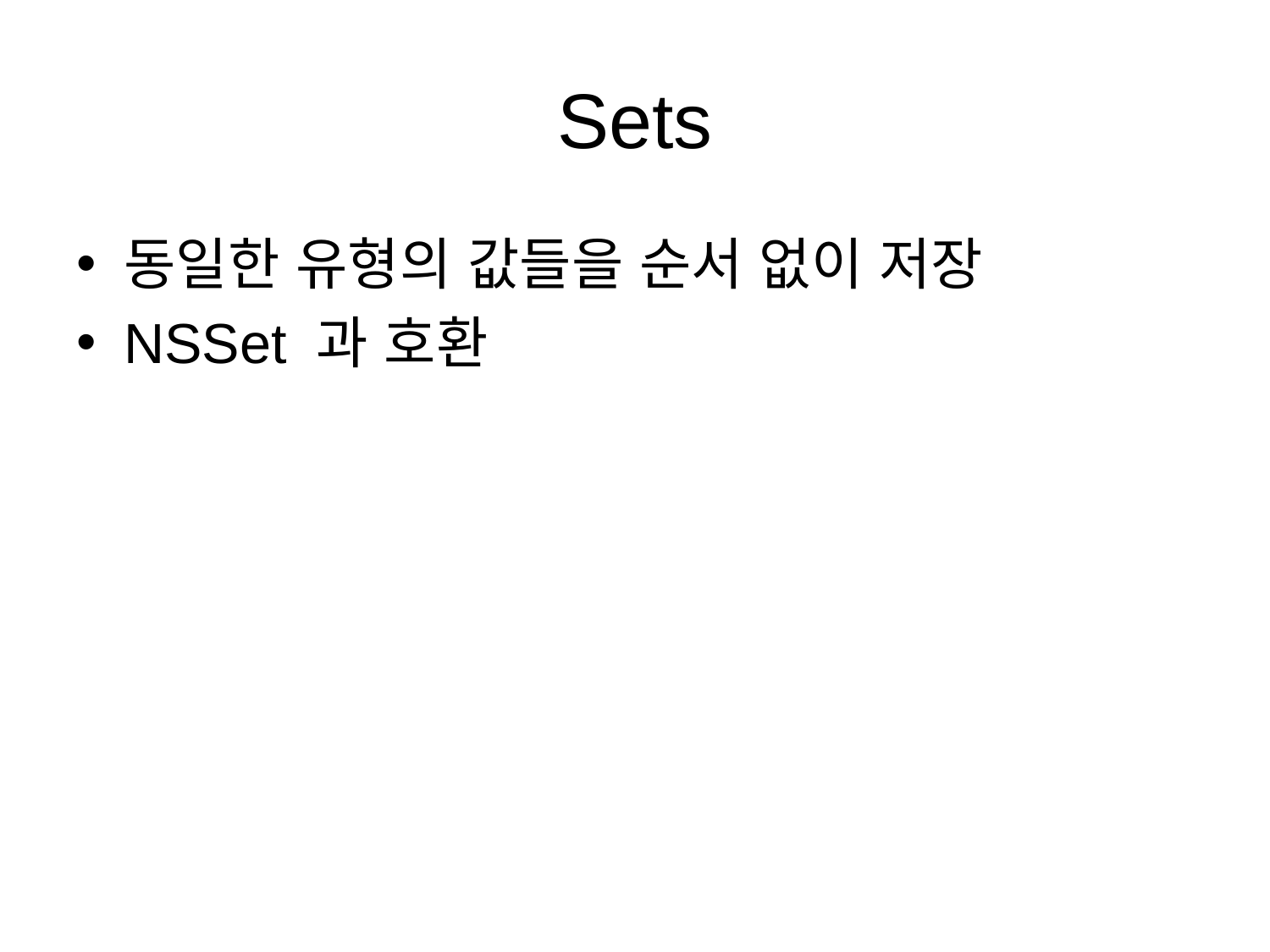

# Sets
동일한 유형의 값들을 순서 없이 저장
NSSet 과 호환